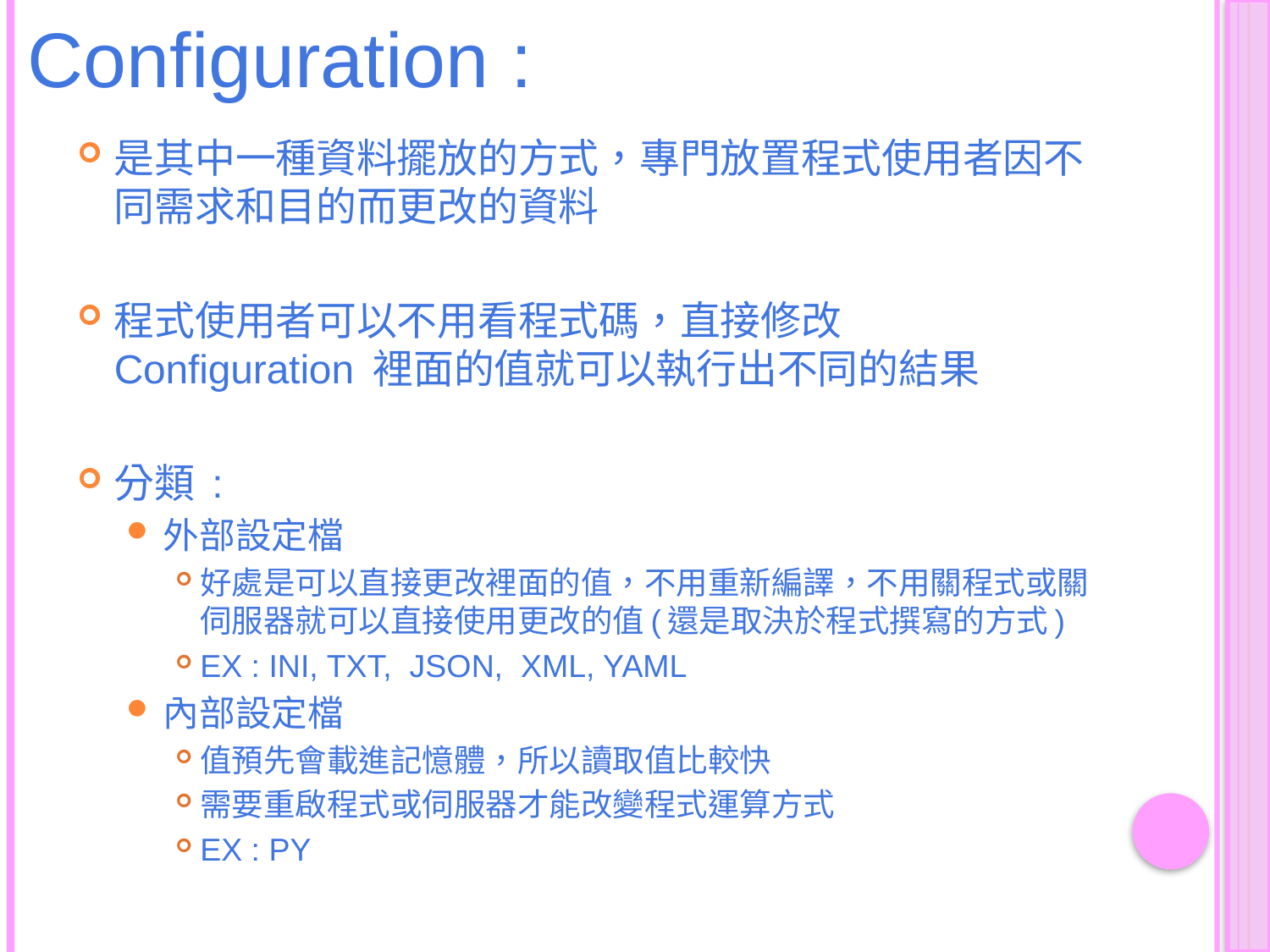

# Configuration :
是其中一種資料擺放的方式，專門放置程式使用者因不同需求和目的而更改的資料

程式使用者可以不用看程式碼，直接修改 Configuration 裡面的值就可以執行出不同的結果

分類 :
外部設定檔
好處是可以直接更改裡面的值，不用重新編譯，不用關程式或關伺服器就可以直接使用更改的值(還是取決於程式撰寫的方式)
EX : INI, TXT,  JSON,  XML, YAML
內部設定檔
值預先會載進記憶體，所以讀取值比較快
需要重啟程式或伺服器才能改變程式運算方式
EX : PY